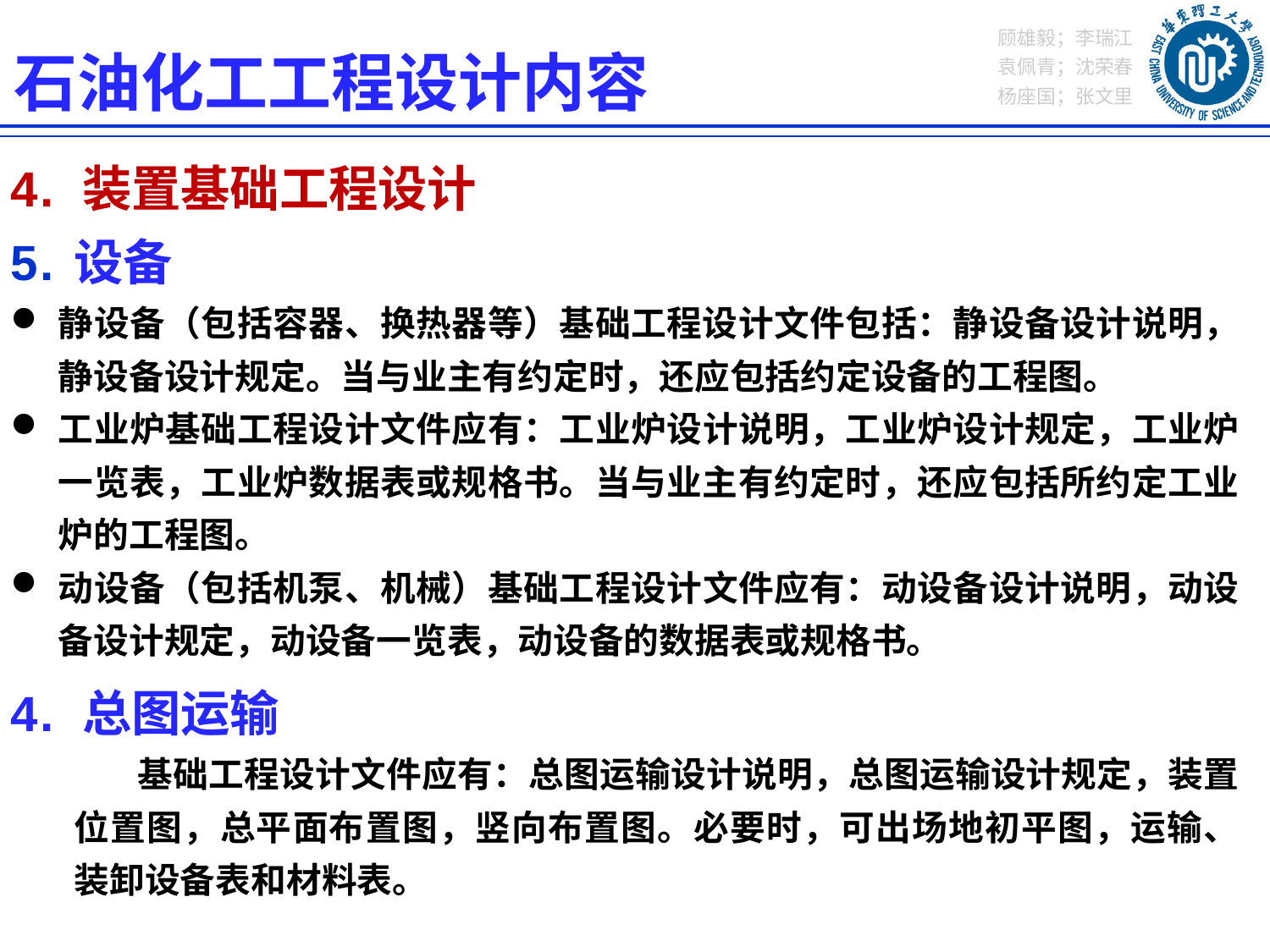

石油化工工程设计内容
装置基础工程设计
设备
静设备（包括容器、换热器等）基础工程设计文件包括：静设备设计说明，静设备设计规定。当与业主有约定时，还应包括约定设备的工程图。
工业炉基础工程设计文件应有：工业炉设计说明，工业炉设计规定，工业炉一览表，工业炉数据表或规格书。当与业主有约定时，还应包括所约定工业炉的工程图。
动设备（包括机泵、机械）基础工程设计文件应有：动设备设计说明，动设备设计规定，动设备一览表，动设备的数据表或规格书。
总图运输
基础工程设计文件应有：总图运输设计说明，总图运输设计规定，装置位置图，总平面布置图，竖向布置图。必要时，可出场地初平图，运输、装卸设备表和材料表。